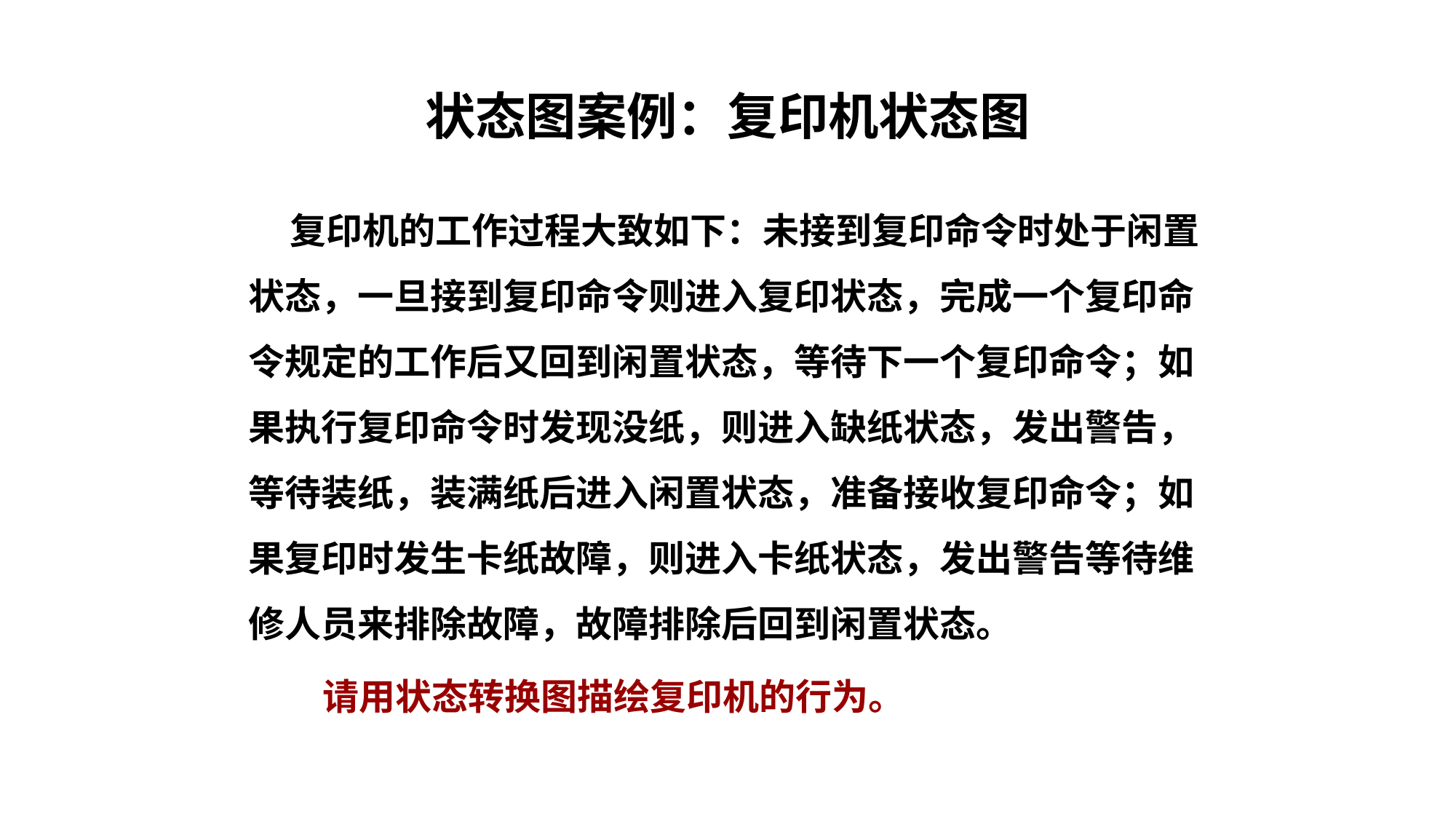

状态图案例：复印机状态图
    复印机的工作过程大致如下：未接到复印命令时处于闲置状态，一旦接到复印命令则进入复印状态，完成一个复印命令规定的工作后又回到闲置状态，等待下一个复印命令；如果执行复印命令时发现没纸，则进入缺纸状态，发出警告，等待装纸，装满纸后进入闲置状态，准备接收复印命令；如果复印时发生卡纸故障，则进入卡纸状态，发出警告等待维修人员来排除故障，故障排除后回到闲置状态。
        请用状态转换图描绘复印机的行为。